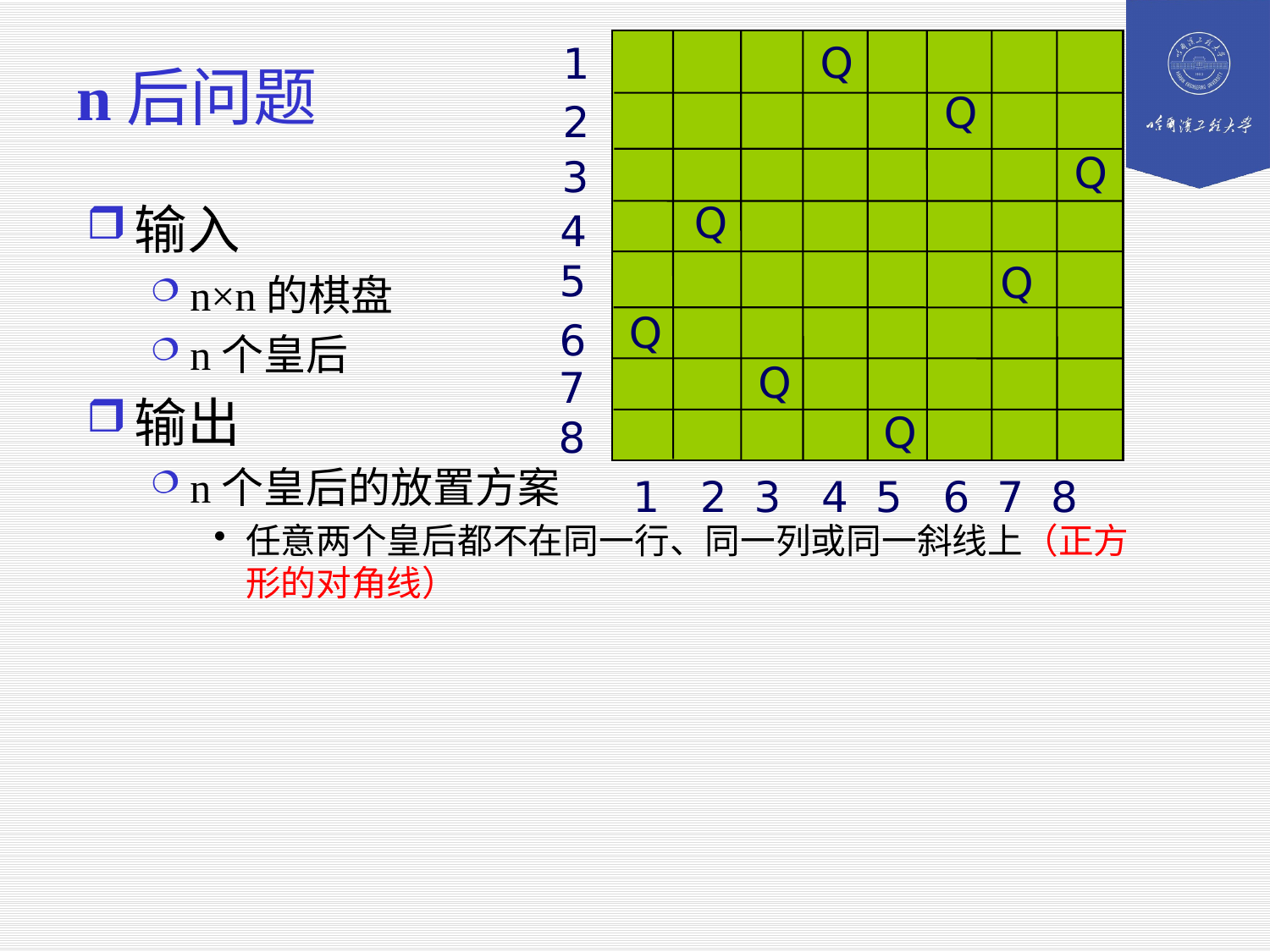

Q

1

Q
2

Q
3

Q
4

5
Q

Q
6

Q
7

Q
8

1   2  3   4  5   6  7  8
# n后问题
输入
n×n的棋盘
n个皇后
输出
n个皇后的放置方案
任意两个皇后都不在同一行、同一列或同一斜线上（正方形的对角线）